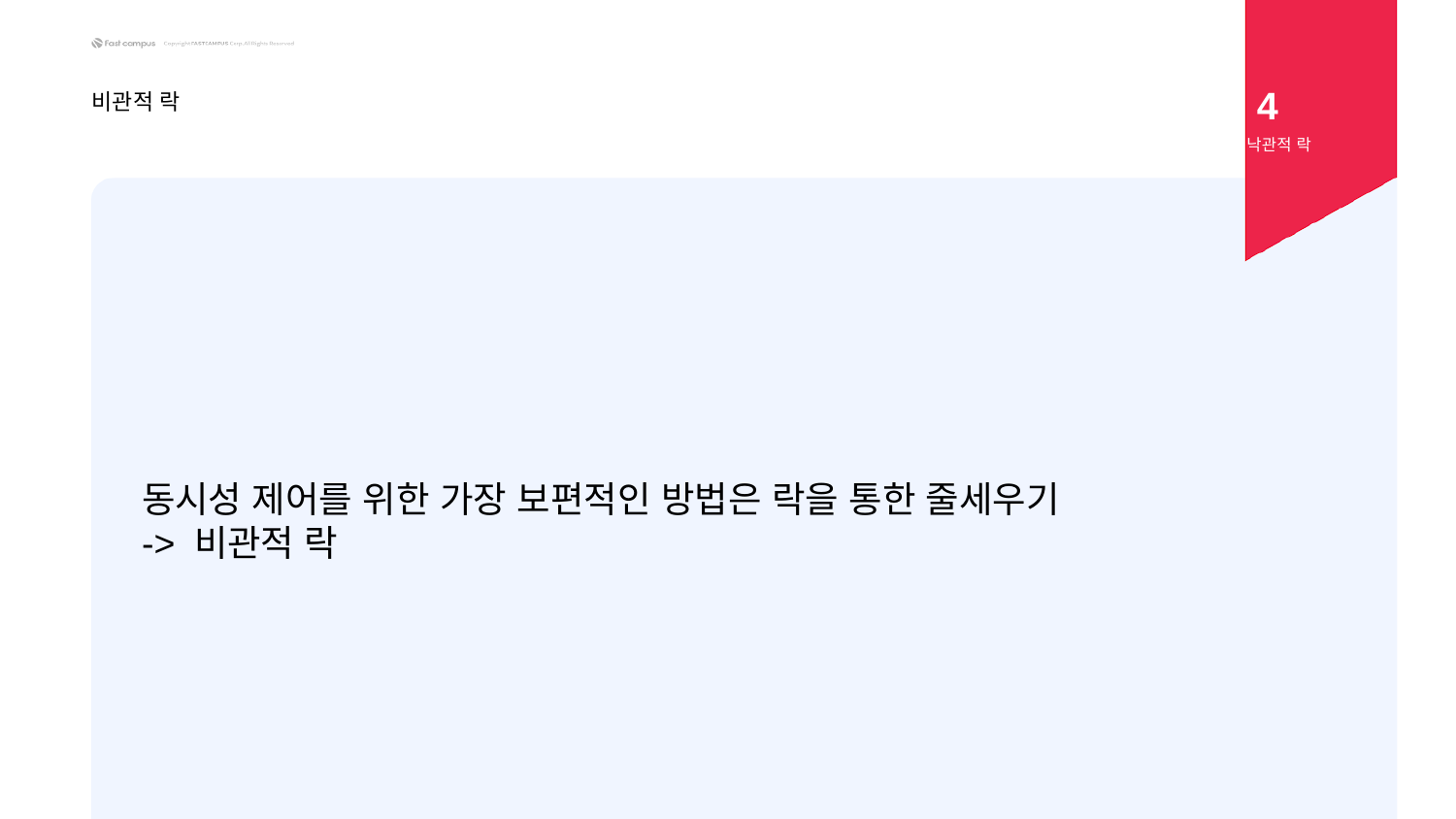

4
비관적 락
낙관적 락
동시성 제어를 위한 가장 보편적인 방법은 락을 통한 줄세우기
-> 비관적 락